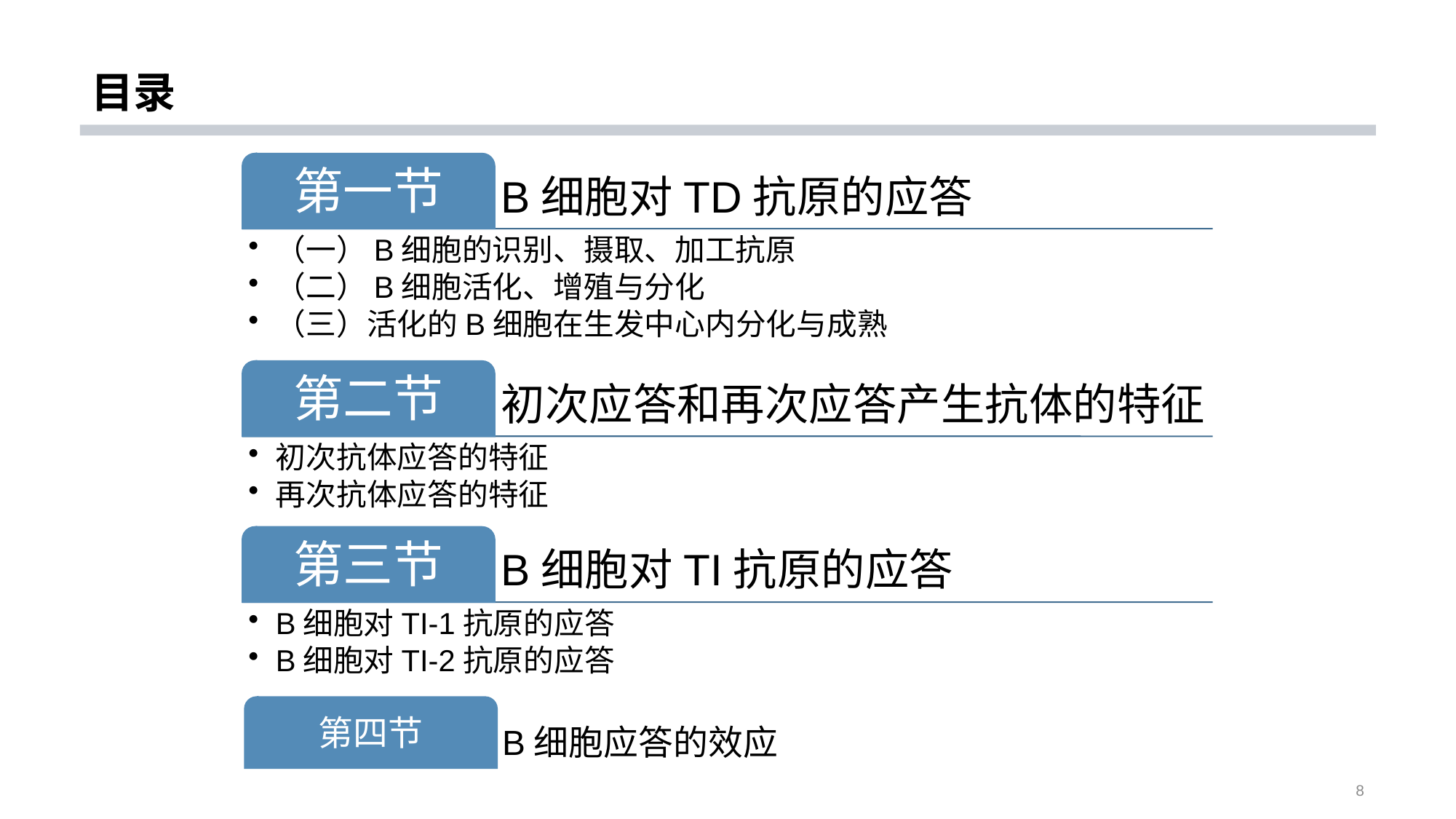

# 目录
B细胞对TD抗原的应答
第一节
（一）B细胞的识别、摄取、加工抗原
（二）B细胞活化、增殖与分化
（三）活化的B细胞在生发中心内分化与成熟
初次应答和再次应答产生抗体的特征
第二节
初次抗体应答的特征
再次抗体应答的特征
B细胞对TI抗原的应答
第三节
B细胞对TI-1抗原的应答
B细胞对TI-2抗原的应答

第四节

B细胞应答的效应
8